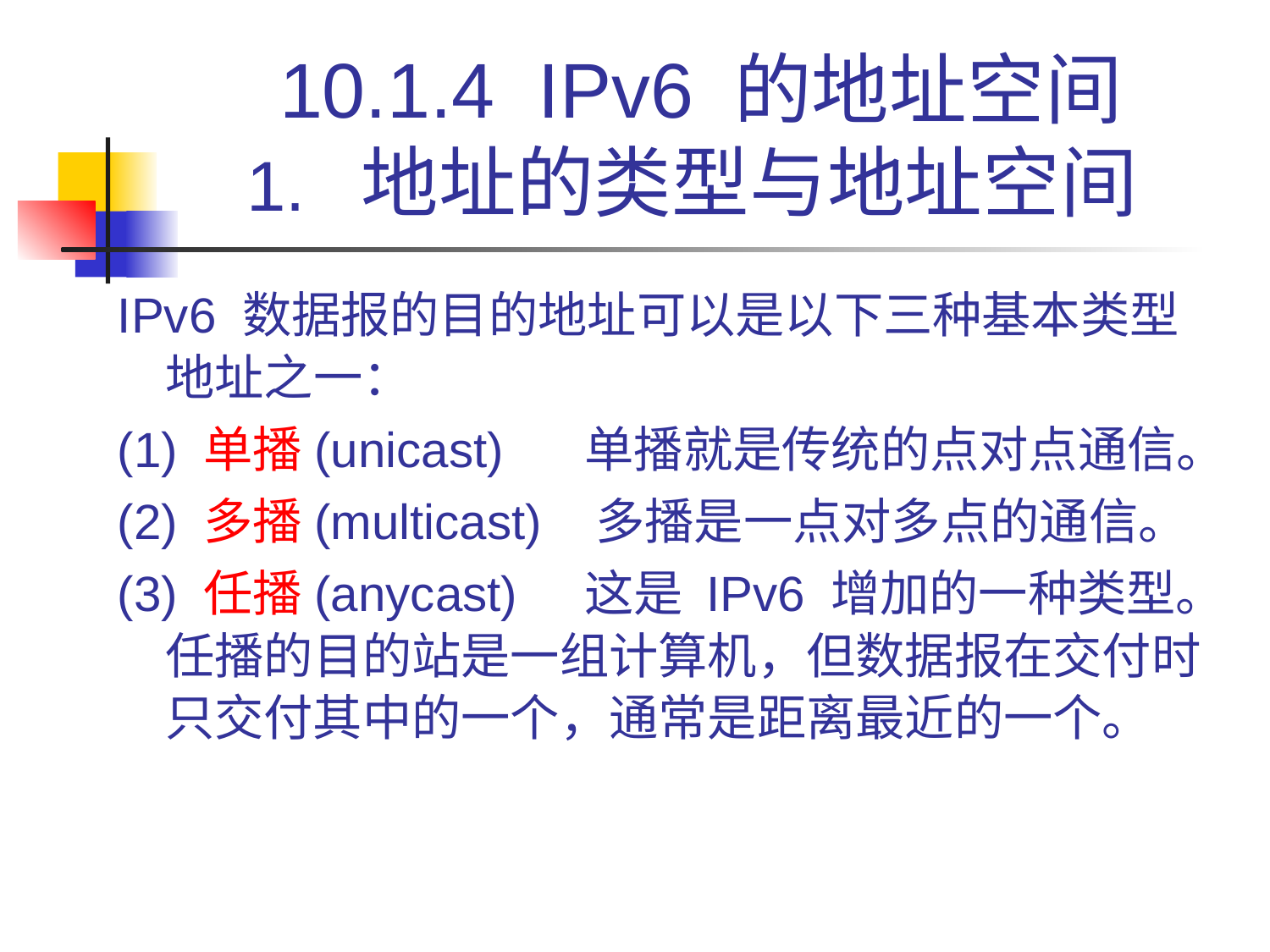

# 10.1.4  IPv6 的地址空间 1.  地址的类型与地址空间
IPv6 数据报的目的地址可以是以下三种基本类型地址之一：
(1) 单播(unicast)     单播就是传统的点对点通信。
(2) 多播(multicast)   多播是一点对多点的通信。
(3) 任播(anycast)    这是 IPv6 增加的一种类型。任播的目的站是一组计算机，但数据报在交付时只交付其中的一个，通常是距离最近的一个。